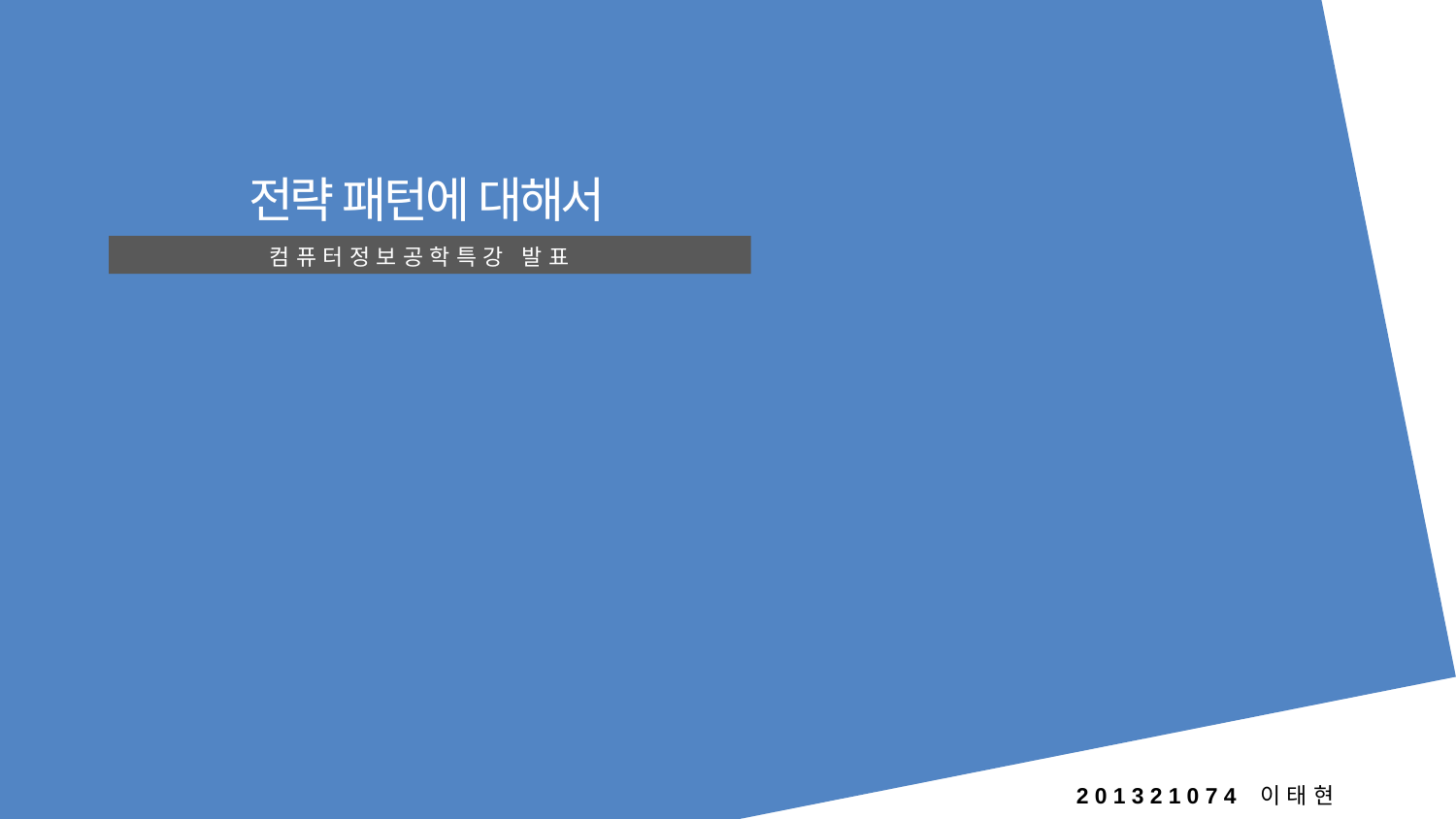

전략 패턴에 대해서

컴퓨터정보공학특강 발표
201321074 이태현